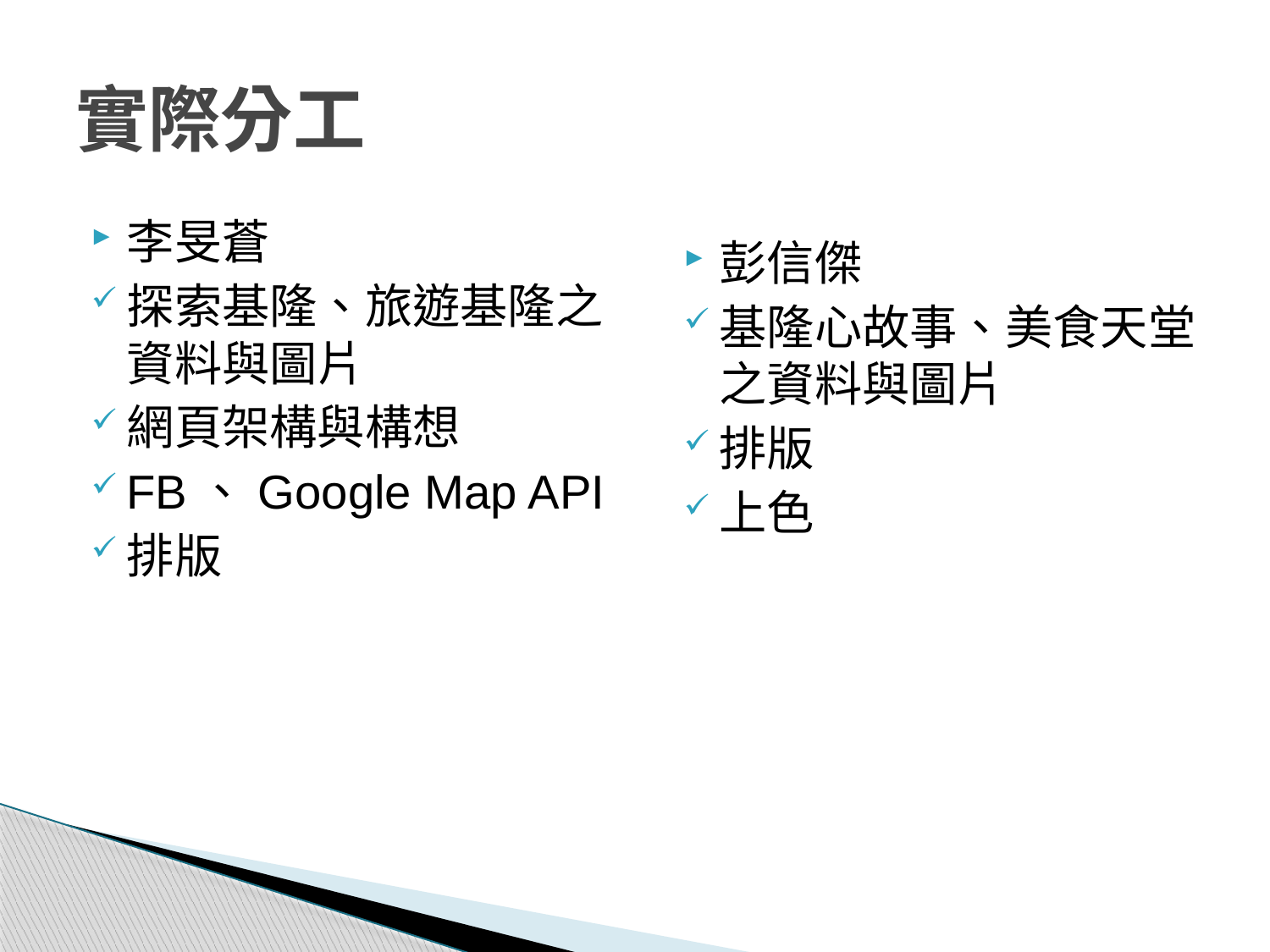

# 實際分工
李旻蒼
探索基隆、旅遊基隆之資料與圖片
網頁架構與構想
FB、Google Map API
排版
彭信傑
基隆心故事、美食天堂之資料與圖片
排版
上色